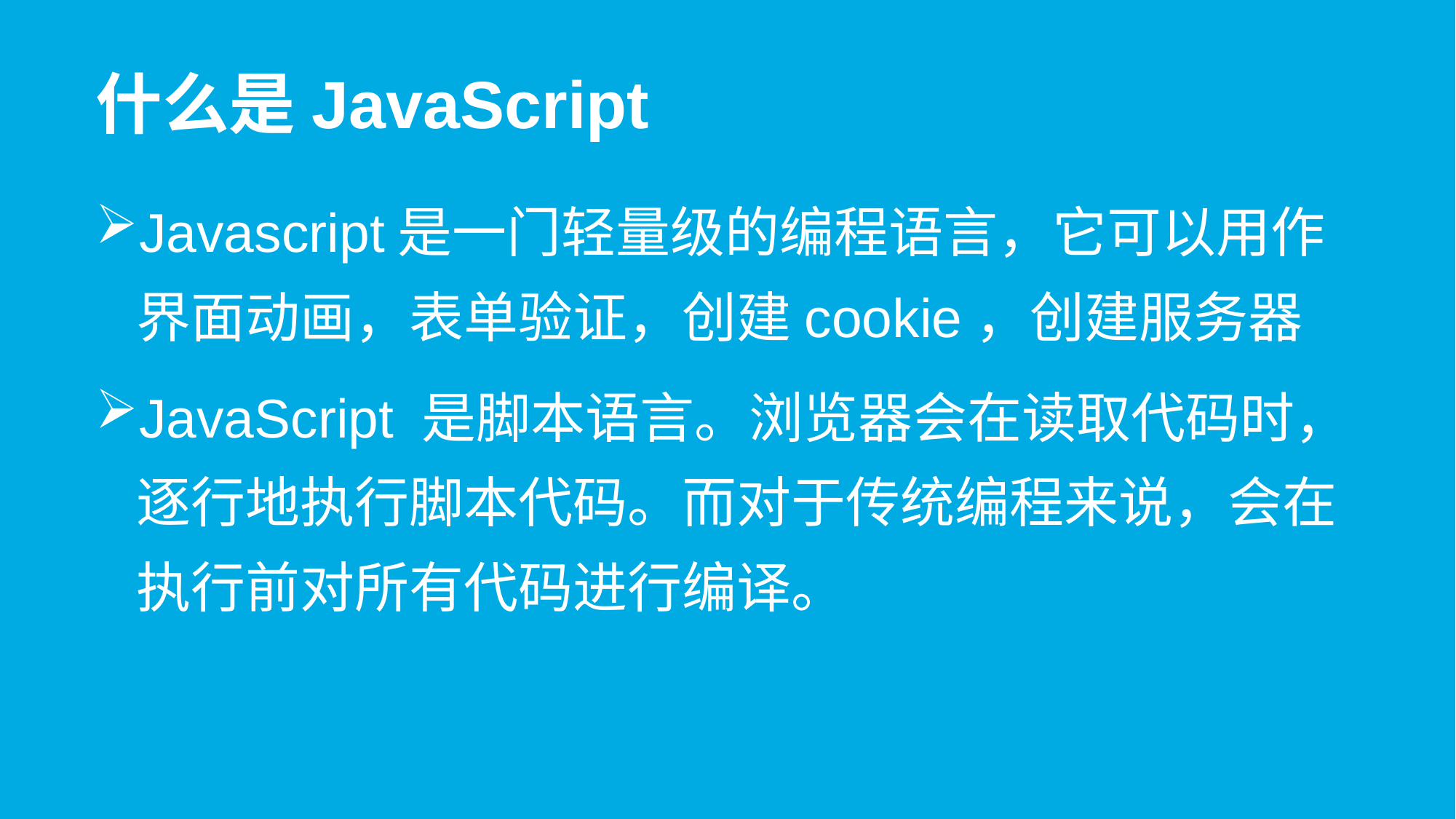

# 什么是JavaScript
Javascript是一门轻量级的编程语言，它可以用作界面动画，表单验证，创建cookie，创建服务器
JavaScript 是脚本语言。浏览器会在读取代码时，逐行地执行脚本代码。而对于传统编程来说，会在执行前对所有代码进行编译。